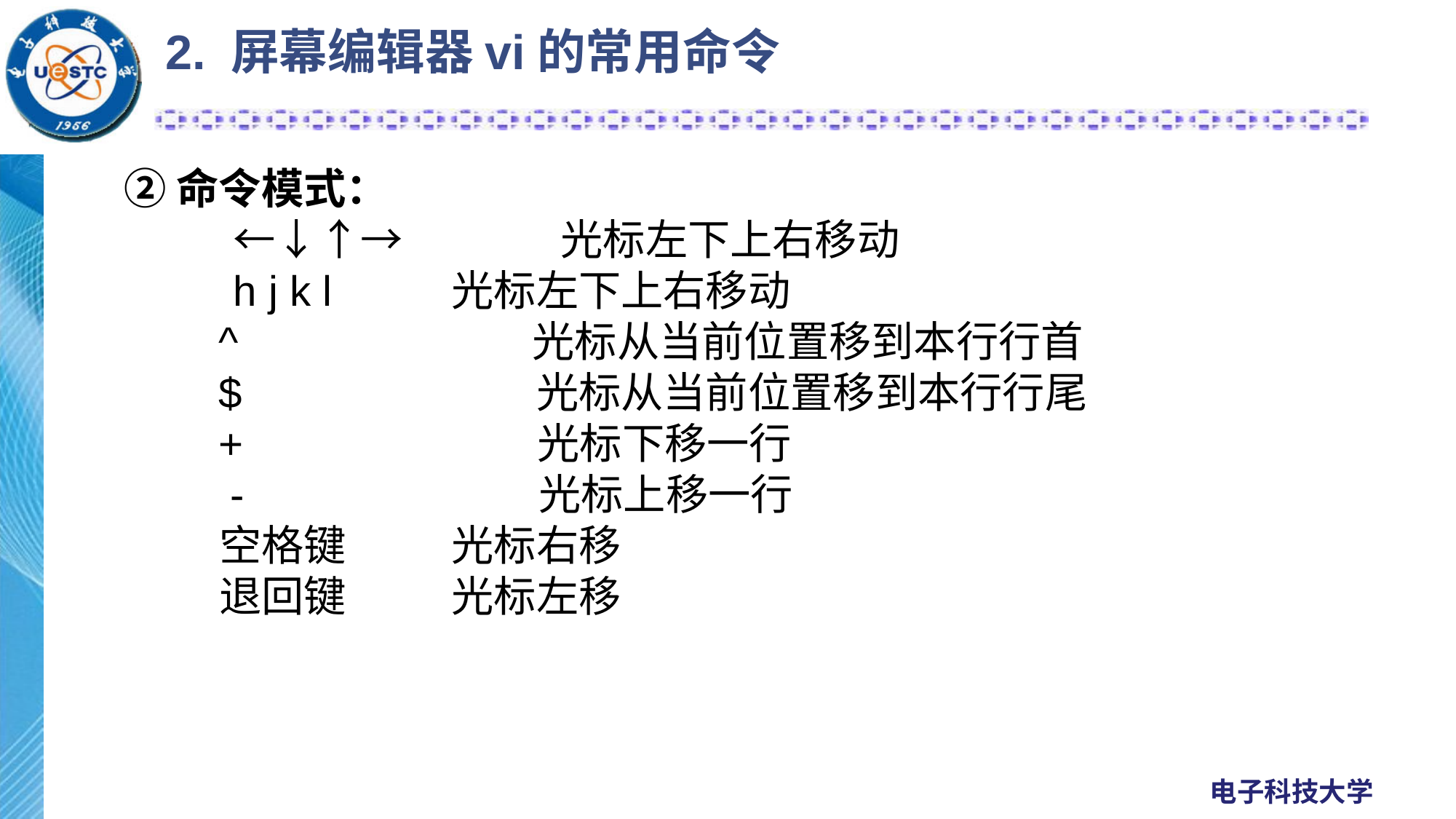

# 2. 屏幕编辑器vi的常用命令
②命令模式：
	←↓↑→        	光标左下上右移动
	h j k l         	光标左下上右移动
        ^                        光标从当前位置移到本行行首
        $                        光标从当前位置移到本行行尾
        +                        光标下移一行
         -                        光标上移一行
         空格键        	光标右移
         退回键        	光标左移